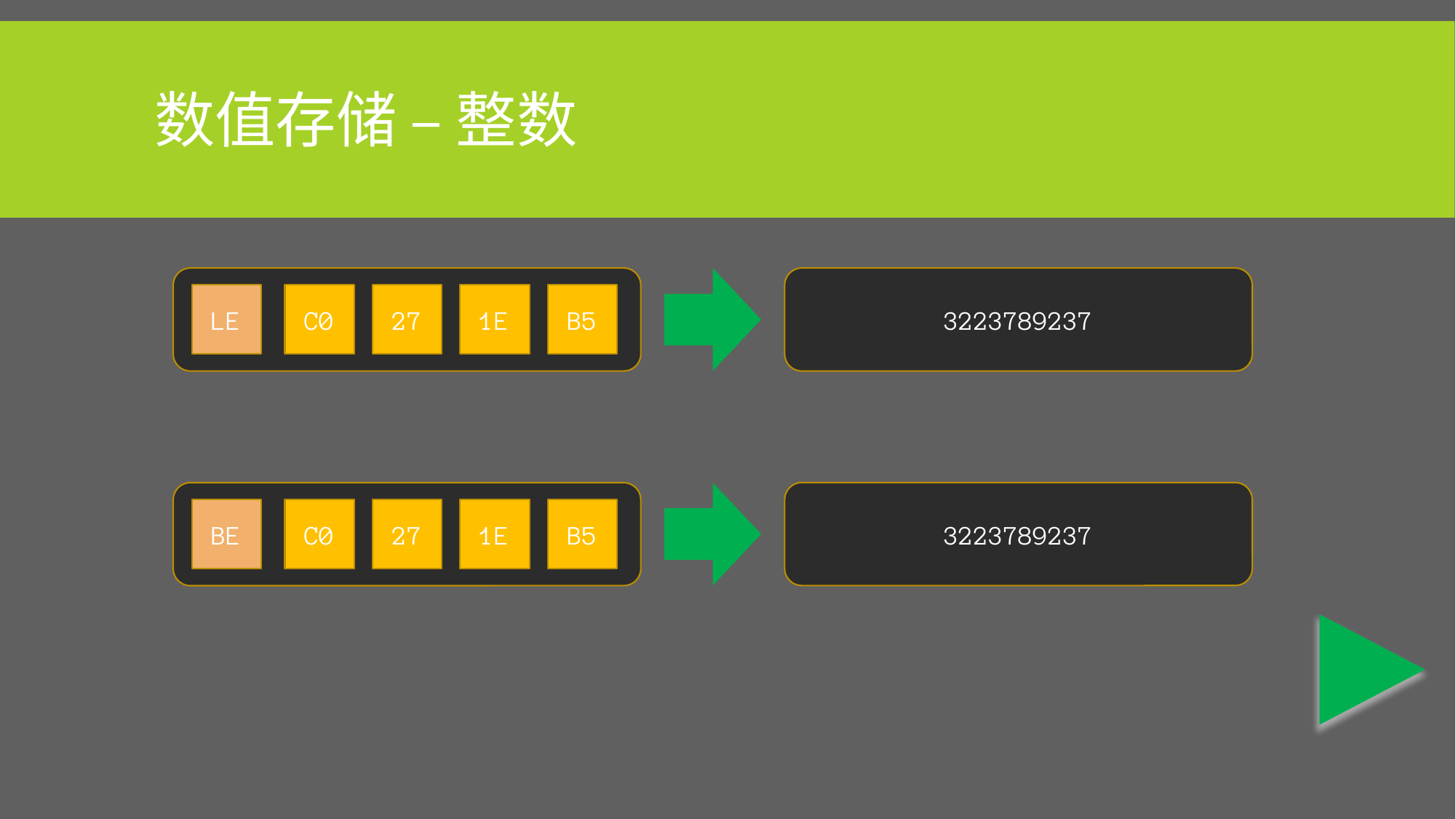

# 数值存储 – 整数

3223789237
LE
C0
27
1E
B5
3223789237

C0
27
1E
BE
B5